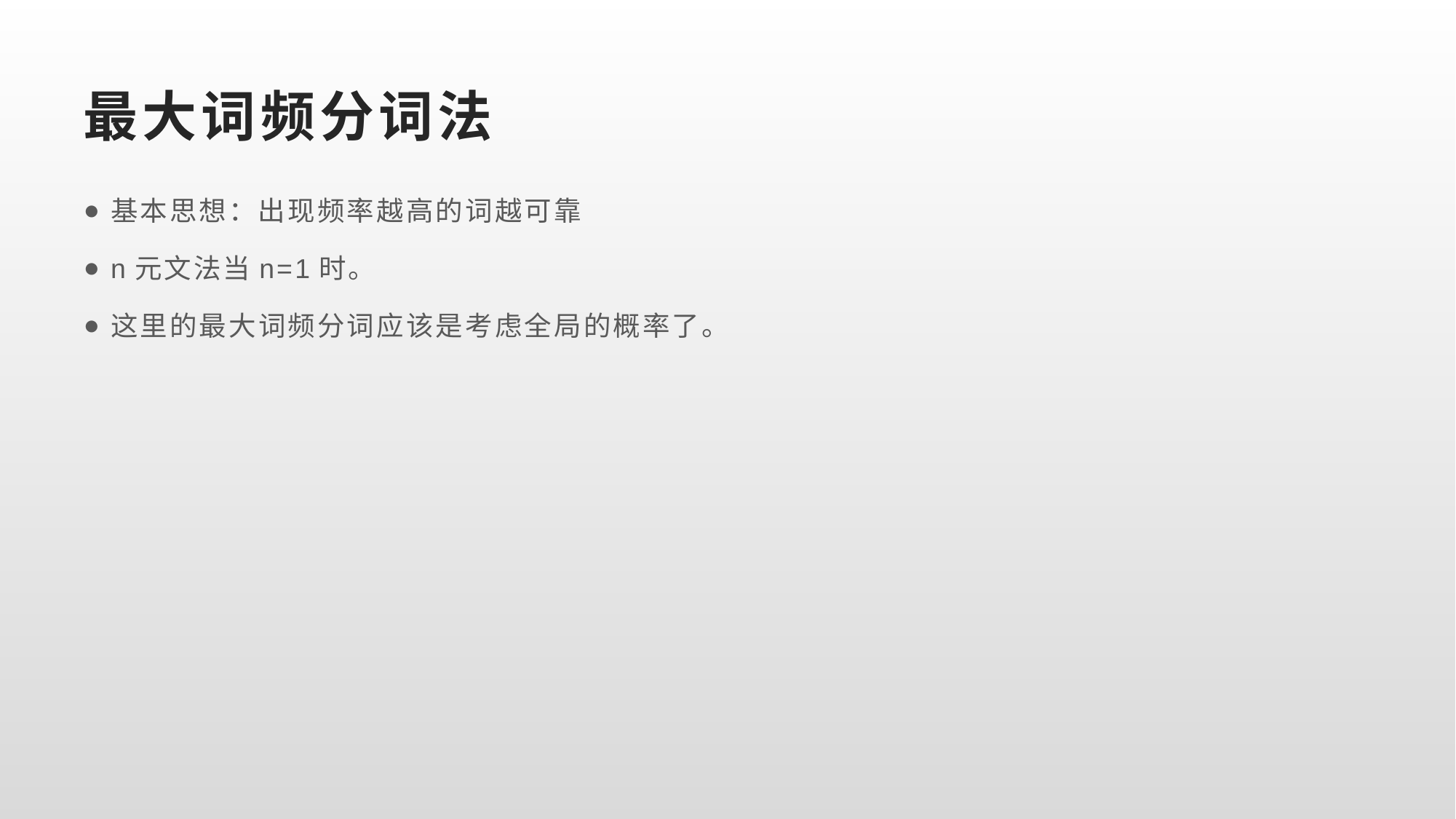

# 最大词频分词法
基本思想：出现频率越高的词越可靠
n元文法当n=1时。
这里的最大词频分词应该是考虑全局的概率了。